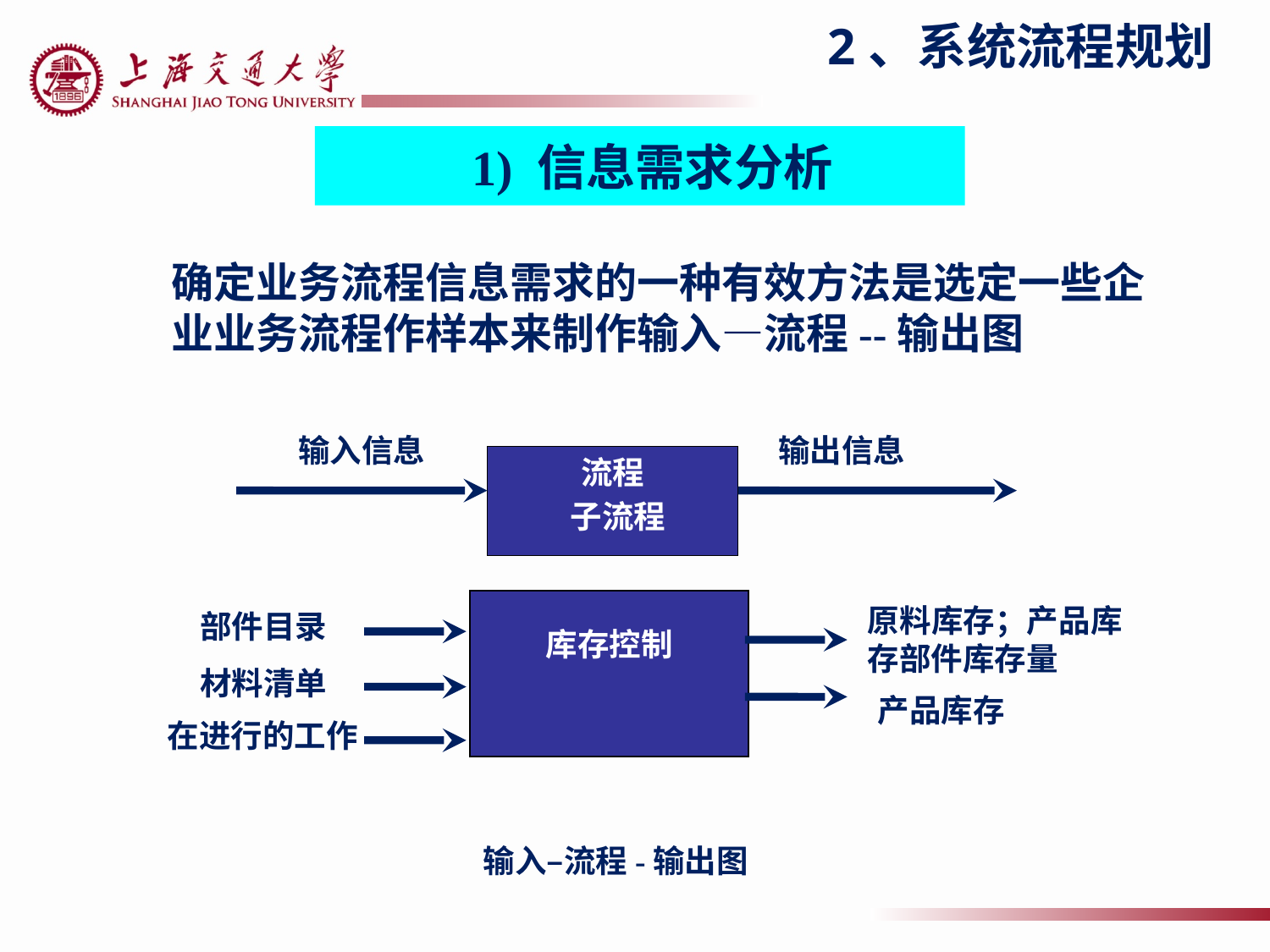

# 2、系统流程规划
  1) 信息需求分析
确定业务流程信息需求的一种有效方法是选定一些企业业务流程作样本来制作输入—流程--输出图
输入信息
输出信息
流程
  子流程

库存控制
原料库存；产品库存部件库存量
部件目录

材料清单
产品库存

在进行的工作
输入–流程-输出图